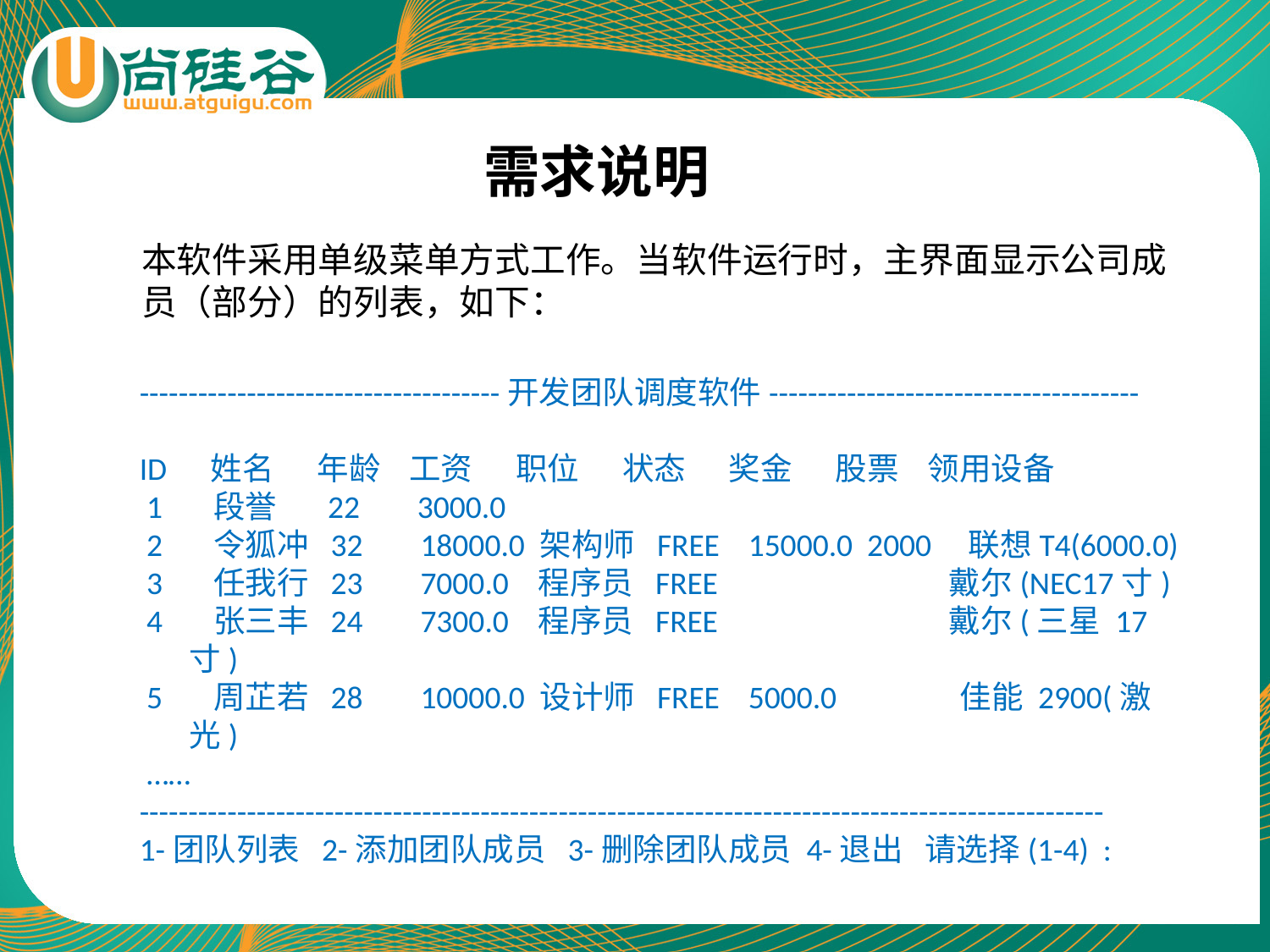

需求说明
	本软件采用单级菜单方式工作。当软件运行时，主界面显示公司成员（部分）的列表，如下：

-------------------------------------开发团队调度软件--------------------------------------

ID     姓名      年龄    工资      职位      状态      奖金      股票    领用设备
 1      段誉      22        3000.0
 2      令狐冲  32        18000.0 架构师  FREE    15000.0  2000    联想T4(6000.0)
 3      任我行  23        7000.0   程序员  FREE                               戴尔(NEC17寸)
 4      张三丰  24        7300.0   程序员  FREE                               戴尔(三星 17寸)
 5      周芷若  28        10000.0 设计师  FREE    5000.0                佳能 2900(激光)
 ……
---------------------------------------------------------------------------------------------------
1-团队列表  2-添加团队成员  3-删除团队成员 4-退出   请选择(1-4)  :